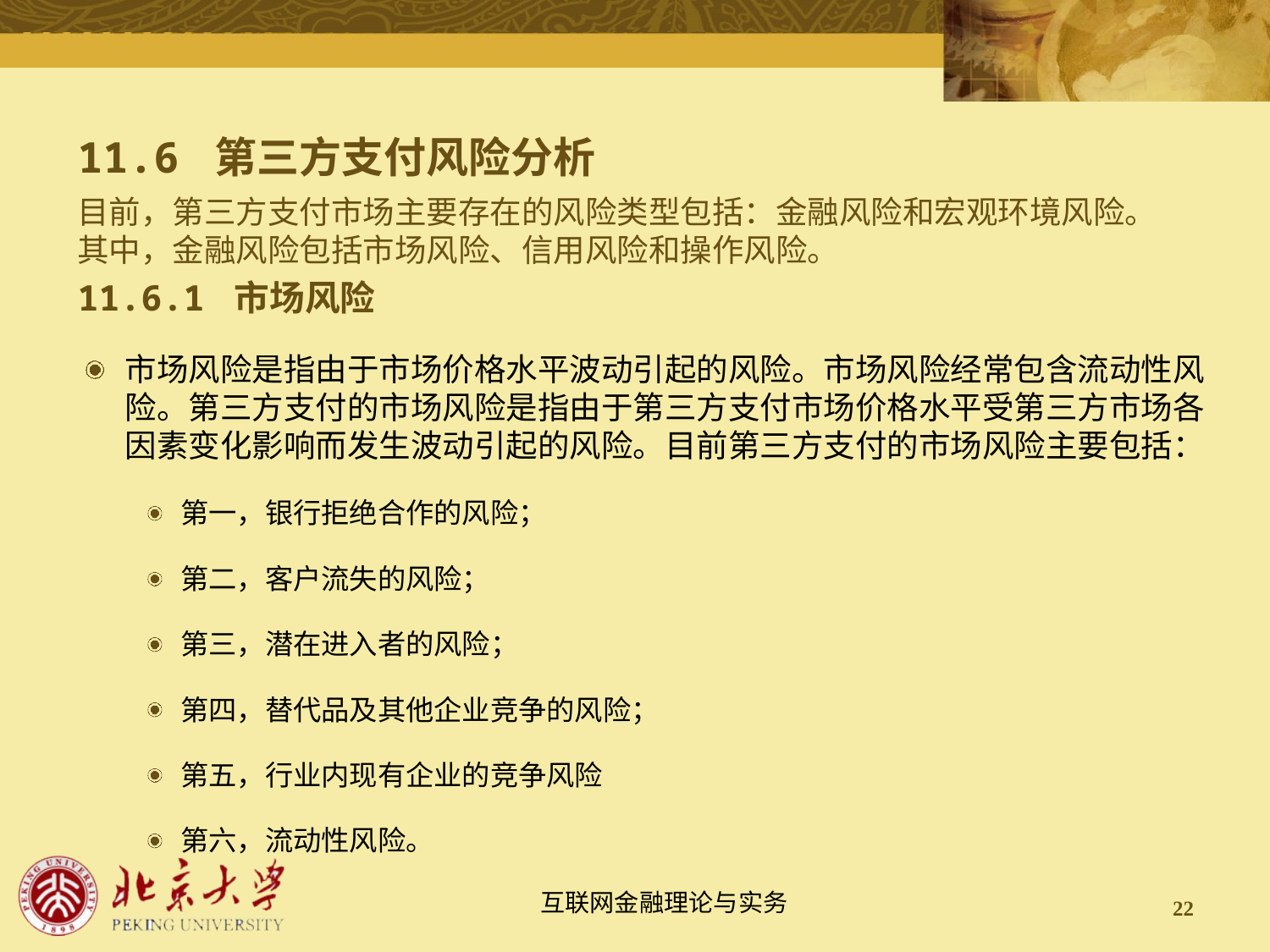

# 11.6 第三方支付风险分析
目前，第三方支付市场主要存在的风险类型包括：金融风险和宏观环境风险。其中，金融风险包括市场风险、信用风险和操作风险。
11.6.1 市场风险
市场风险是指由于市场价格水平波动引起的风险。市场风险经常包含流动性风险。第三方支付的市场风险是指由于第三方支付市场价格水平受第三方市场各因素变化影响而发生波动引起的风险。目前第三方支付的市场风险主要包括：
第一，银行拒绝合作的风险；
第二，客户流失的风险；
第三，潜在进入者的风险；
第四，替代品及其他企业竞争的风险；
第五，行业内现有企业的竞争风险
第六，流动性风险。

22